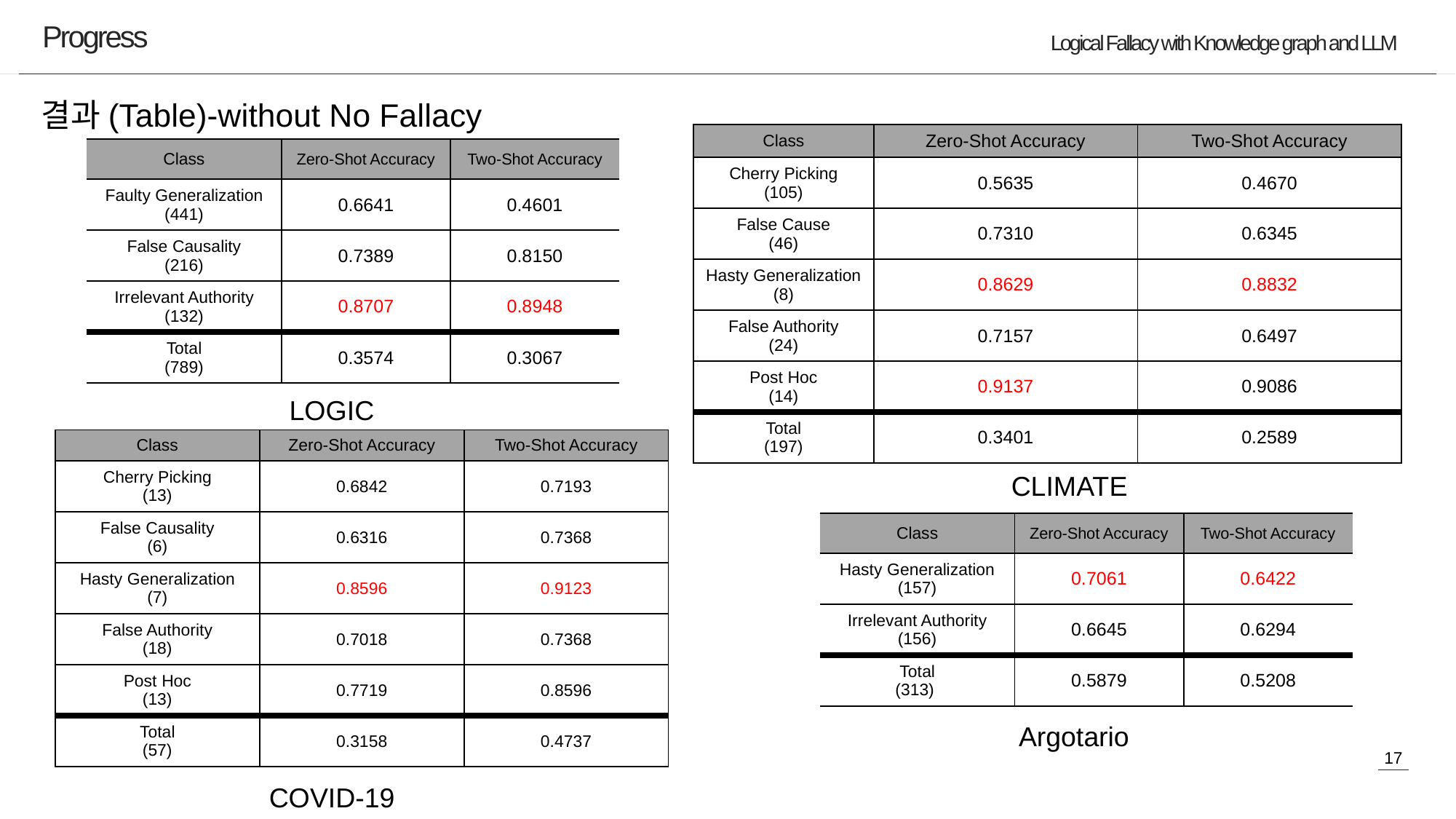

Progress
결과(Table)-without No Fallacy
| Class | Zero-Shot Accuracy | Two-Shot Accuracy |
| --- | --- | --- |
| Cherry Picking (105) | 0.5635 | 0.4670 |
| False Cause (46) | 0.7310 | 0.6345 |
| Hasty Generalization (8) | 0.8629 | 0.8832 |
| False Authority (24) | 0.7157 | 0.6497 |
| Post Hoc (14) | 0.9137 | 0.9086 |
| Total (197) | 0.3401 | 0.2589 |
| Class | Zero-Shot Accuracy | Two-Shot Accuracy |
| --- | --- | --- |
| Faulty Generalization (441) | 0.6641 | 0.4601 |
| False Causality (216) | 0.7389 | 0.8150 |
| Irrelevant Authority (132) | 0.8707 | 0.8948 |
| Total (789) | 0.3574 | 0.3067 |
LOGIC
| Class | Zero-Shot Accuracy | Two-Shot Accuracy |
| --- | --- | --- |
| Cherry Picking (13) | 0.6842 | 0.7193 |
| False Causality (6) | 0.6316 | 0.7368 |
| Hasty Generalization (7) | 0.8596 | 0.9123 |
| False Authority (18) | 0.7018 | 0.7368 |
| Post Hoc (13) | 0.7719 | 0.8596 |
| Total (57) | 0.3158 | 0.4737 |
CLIMATE
| Class | Zero-Shot Accuracy | Two-Shot Accuracy |
| --- | --- | --- |
| Hasty Generalization (157) | 0.7061 | 0.6422 |
| Irrelevant Authority (156) | 0.6645 | 0.6294 |
| Total (313) | 0.5879 | 0.5208 |
Argotario
COVID-19